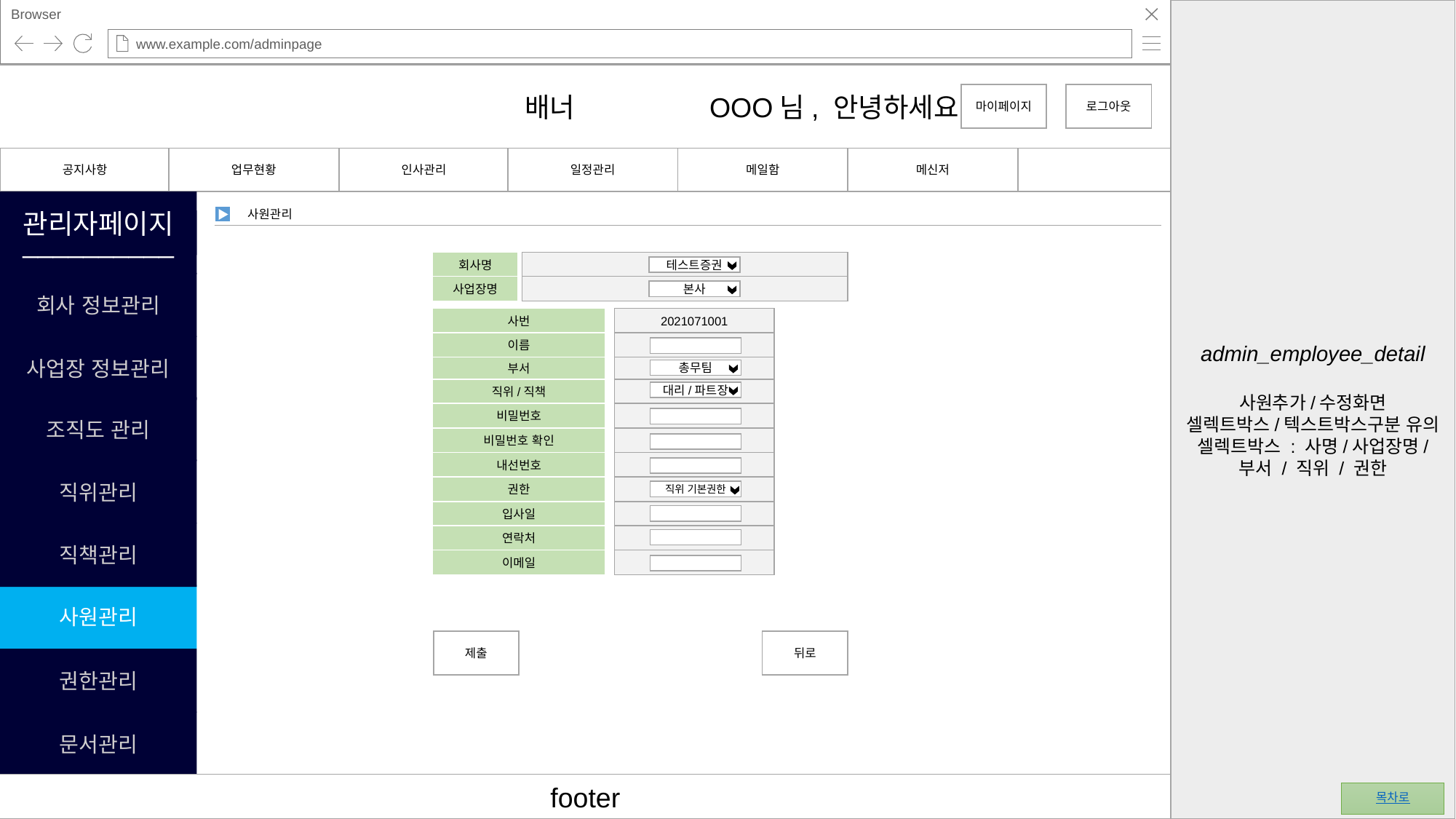

Browser

www.example.com/adminpage

admin_employee_detail

사원추가/수정화면
셀렉트박스/텍스트박스구분 유의
셀렉트박스 : 사명/사업장명/ 부서 / 직위 / 권한
			배너	         OOO님, 안녕하세요!
마이페이지
로그아웃

공지사항
업무현황
인사관리
일정관리
메일함
메신저
관리자페이지
__________
사원관리

회사명

테스트증권

회사 정보관리
사업장명

본사

사번
2021071001
이름

사업장 정보관리

부서

총무팀

직위/직책

대리/파트장

조직도 관리
비밀번호

비밀번호 확인

내선번호

직위관리
권한

직위 기본권한

입사일

직책관리
연락처

이메일

사원관리
제출
뒤로
권한관리
문서관리
footer
목차로